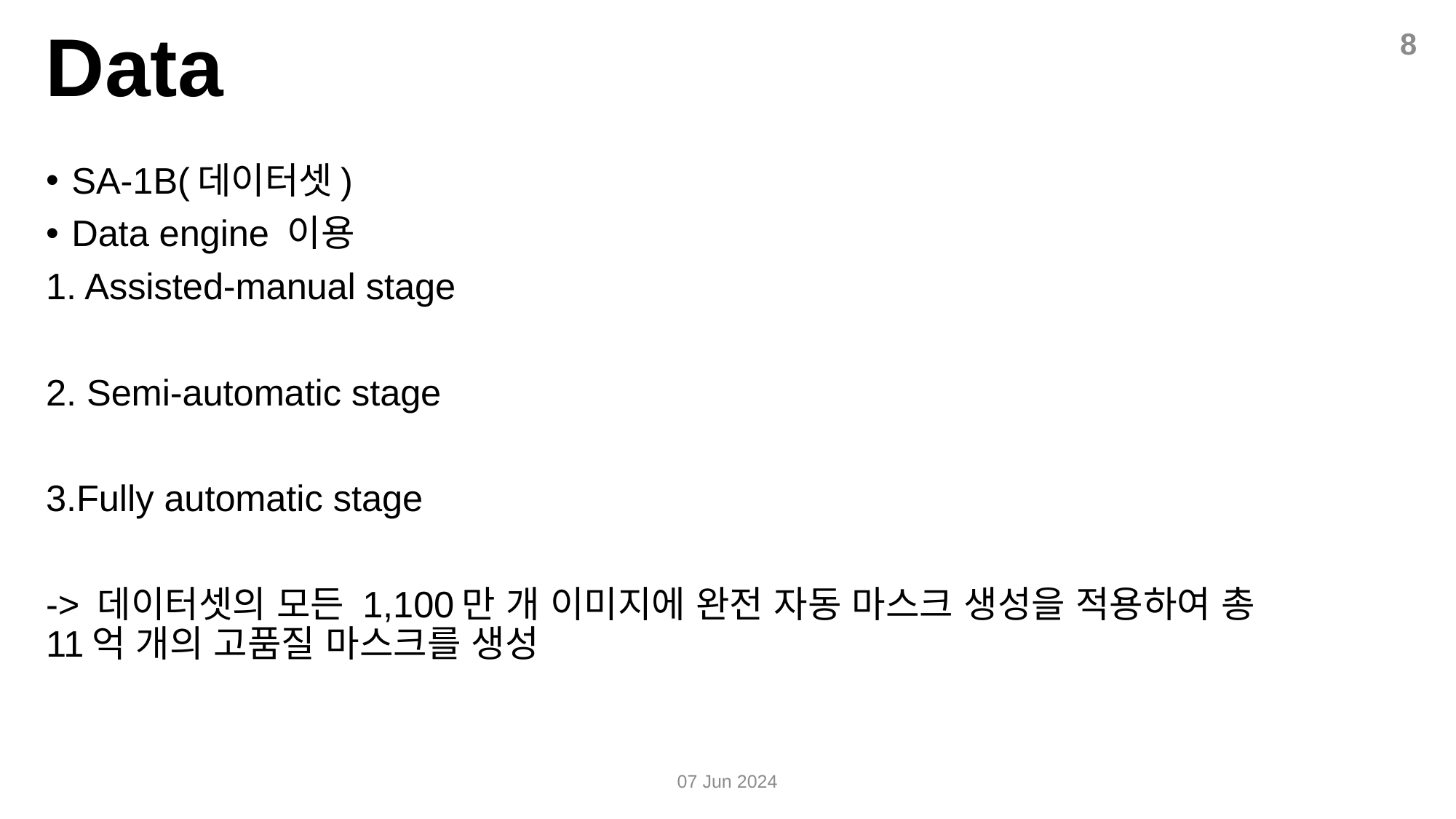

Data
8
SA-1B(데이터셋)
Data engine 이용
1. Assisted-manual stage

2. Semi-automatic stage

3.Fully automatic stage

-> 데이터셋의 모든 1,100만 개 이미지에 완전 자동 마스크 생성을 적용하여 총 11억 개의 고품질 마스크를 생성

07 Jun 2024